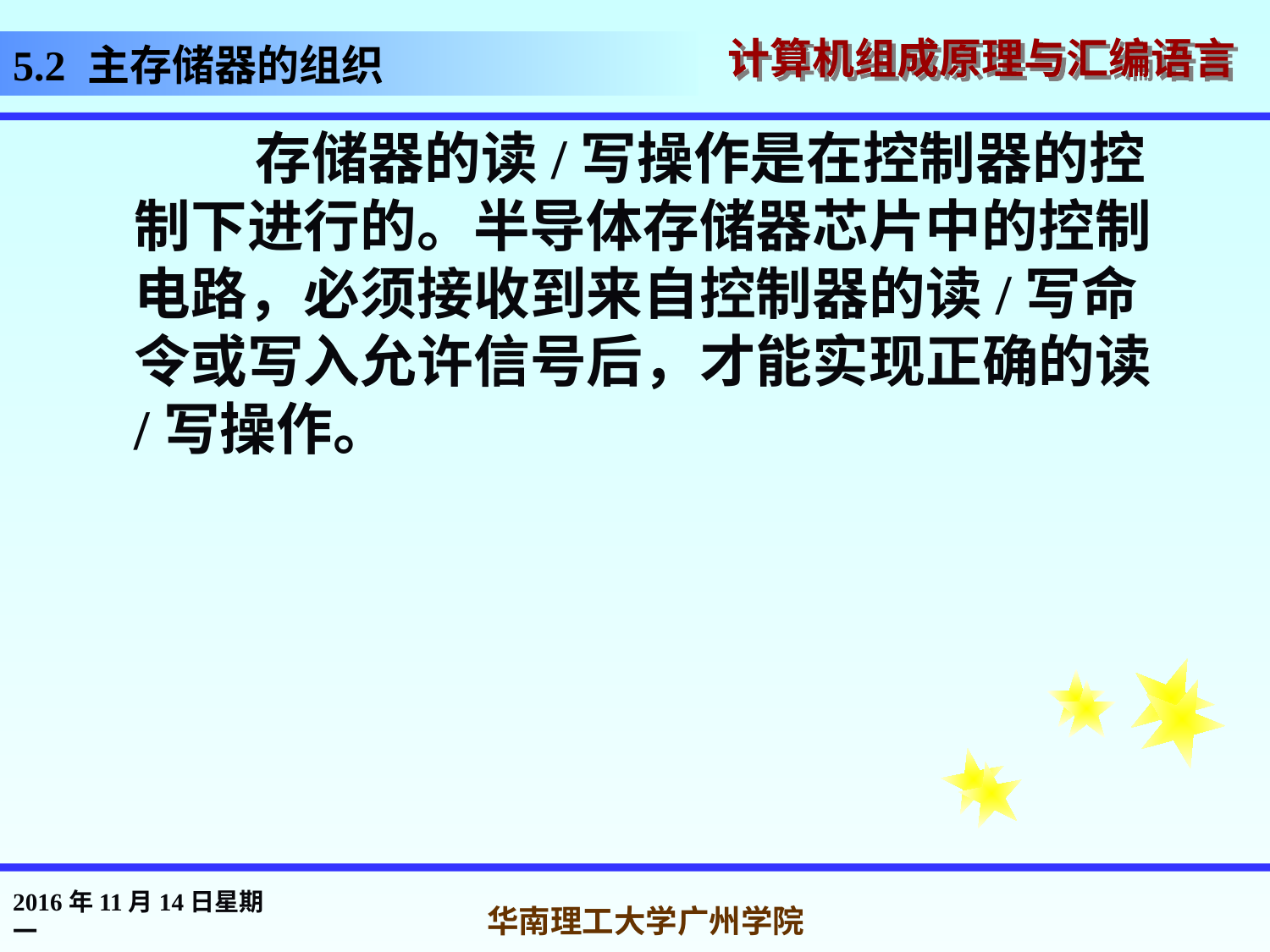

# 5.2 主存储器的组织
            存储器的读/写操作是在控制器的控制下进行的。半导体存储器芯片中的控制电路，必须接收到来自控制器的读/写命令或写入允许信号后，才能实现正确的读/写操作。
2016年11月14日星期一
华南理工大学广州学院